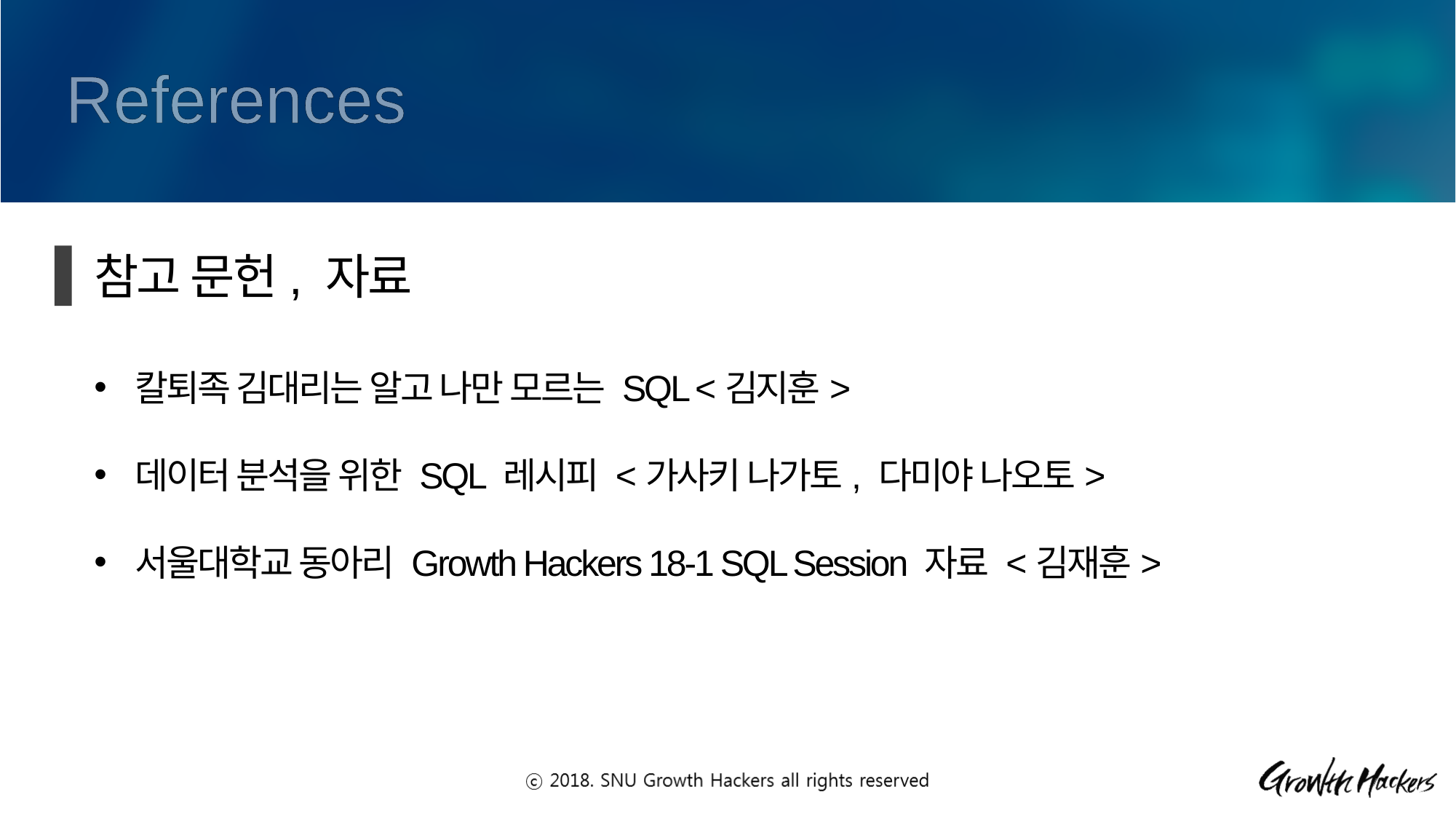

References
참고 문헌, 자료

칼퇴족 김대리는 알고 나만 모르는 SQL <김지훈>

데이터 분석을 위한 SQL 레시피 <가사키 나가토, 다미야 나오토>

서울대학교 동아리 Growth Hackers 18-1 SQL Session 자료 <김재훈>